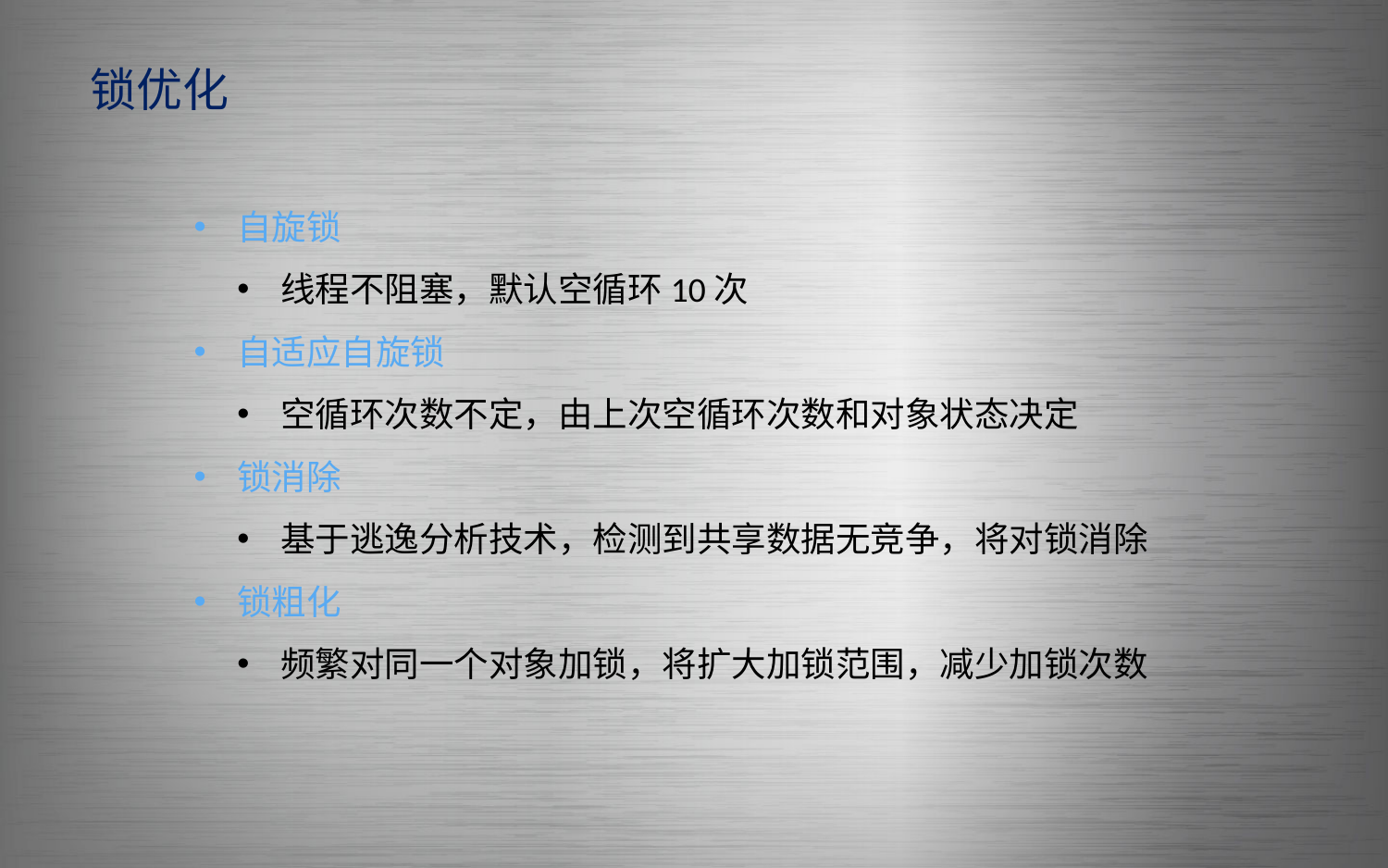

锁优化
自旋锁
线程不阻塞，默认空循环10次
自适应自旋锁
空循环次数不定，由上次空循环次数和对象状态决定
锁消除
基于逃逸分析技术，检测到共享数据无竞争，将对锁消除
锁粗化
频繁对同一个对象加锁，将扩大加锁范围，减少加锁次数